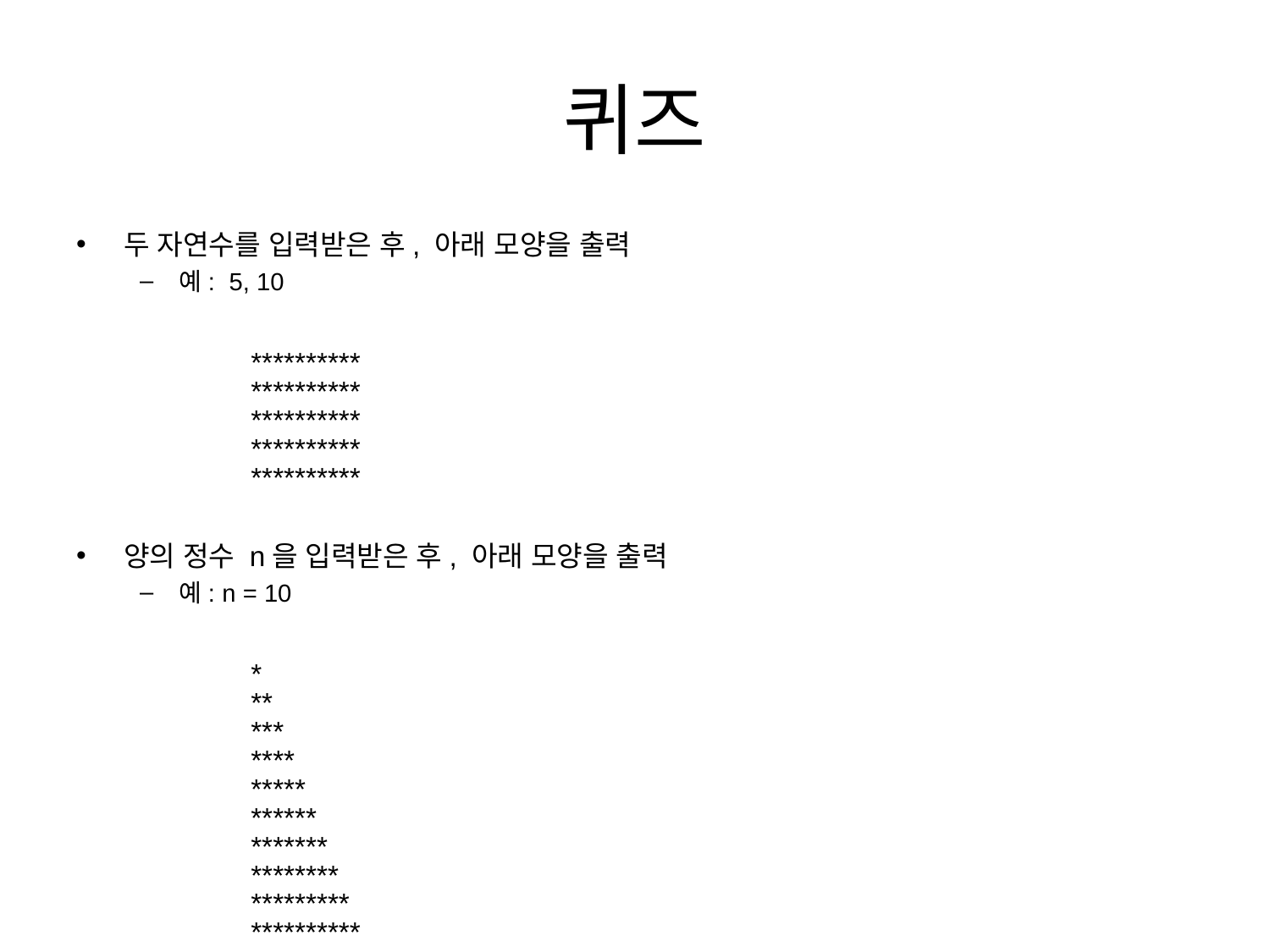

# 퀴즈
두 자연수를 입력받은 후, 아래 모양을 출력
예:  5, 10

		**********
		**********
		**********
		**********
		**********

양의 정수 n을 입력받은 후, 아래 모양을 출력
예: n = 10

		*
		**
		***
		****
		*****
		******
		*******
		********
		*********
		**********